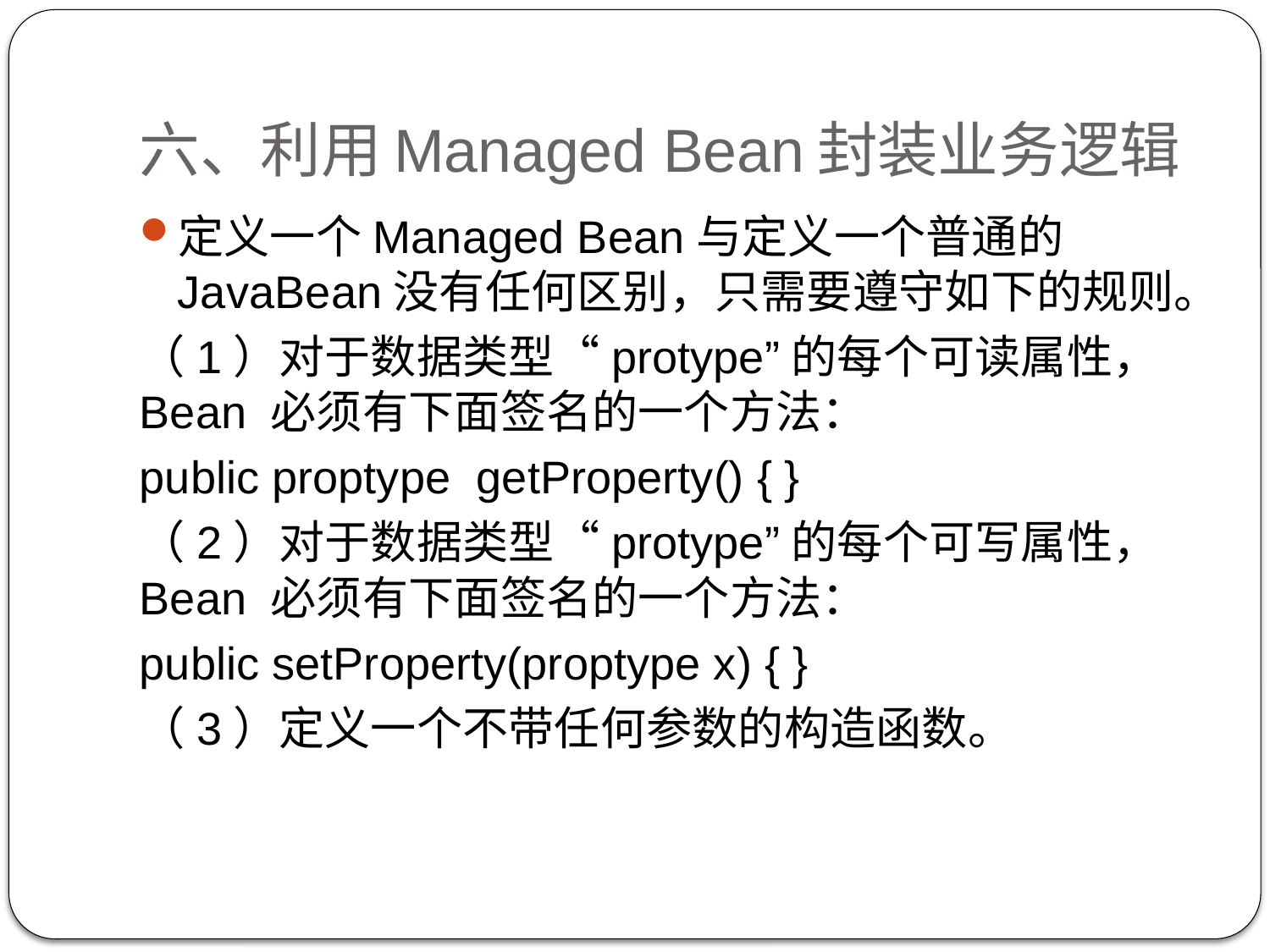

# 六、利用Managed Bean封装业务逻辑
定义一个Managed Bean与定义一个普通的JavaBean没有任何区别，只需要遵守如下的规则。
（1）对于数据类型“protype”的每个可读属性，Bean 必须有下面签名的一个方法：
public proptype  getProperty() { }
（2）对于数据类型“protype”的每个可写属性，Bean 必须有下面签名的一个方法：
public setProperty(proptype x) { }
（3）定义一个不带任何参数的构造函数。